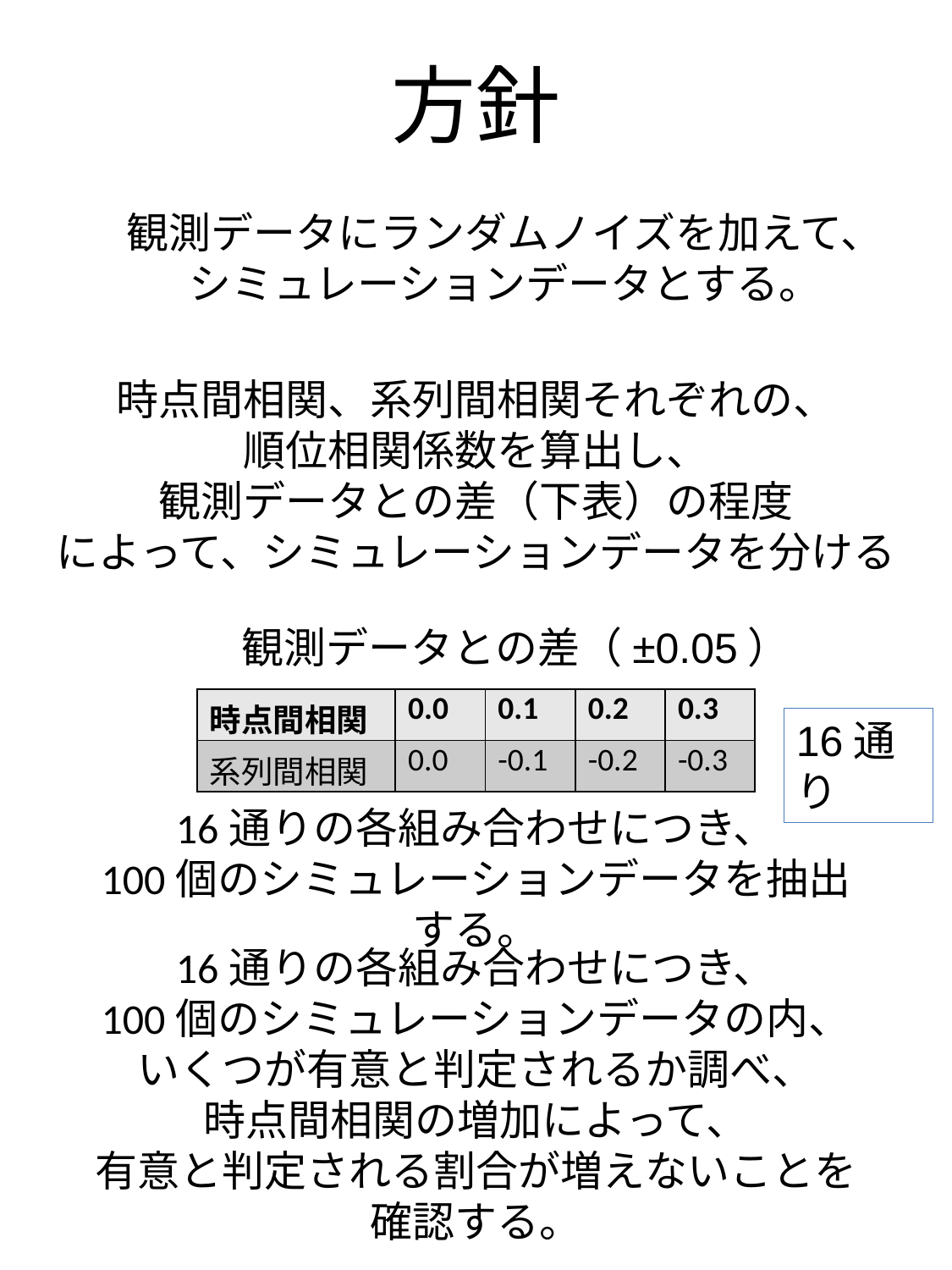

# 方針
観測データにランダムノイズを加えて、
シミュレーションデータとする。
時点間相関、系列間相関それぞれの、
順位相関係数を算出し、
観測データとの差（下表）の程度
によって、シミュレーションデータを分ける
観測データとの差（±0.05）
| 時点間相関 | 0.0 | 0.1 | 0.2 | 0.3 |
| --- | --- | --- | --- | --- |
| 系列間相関 | 0.0 | -0.1 | -0.2 | -0.3 |
16通り
16通りの各組み合わせにつき、
100個のシミュレーションデータを抽出する。
16通りの各組み合わせにつき、
100個のシミュレーションデータの内、
いくつが有意と判定されるか調べ、
時点間相関の増加によって、
有意と判定される割合が増えないことを
確認する。